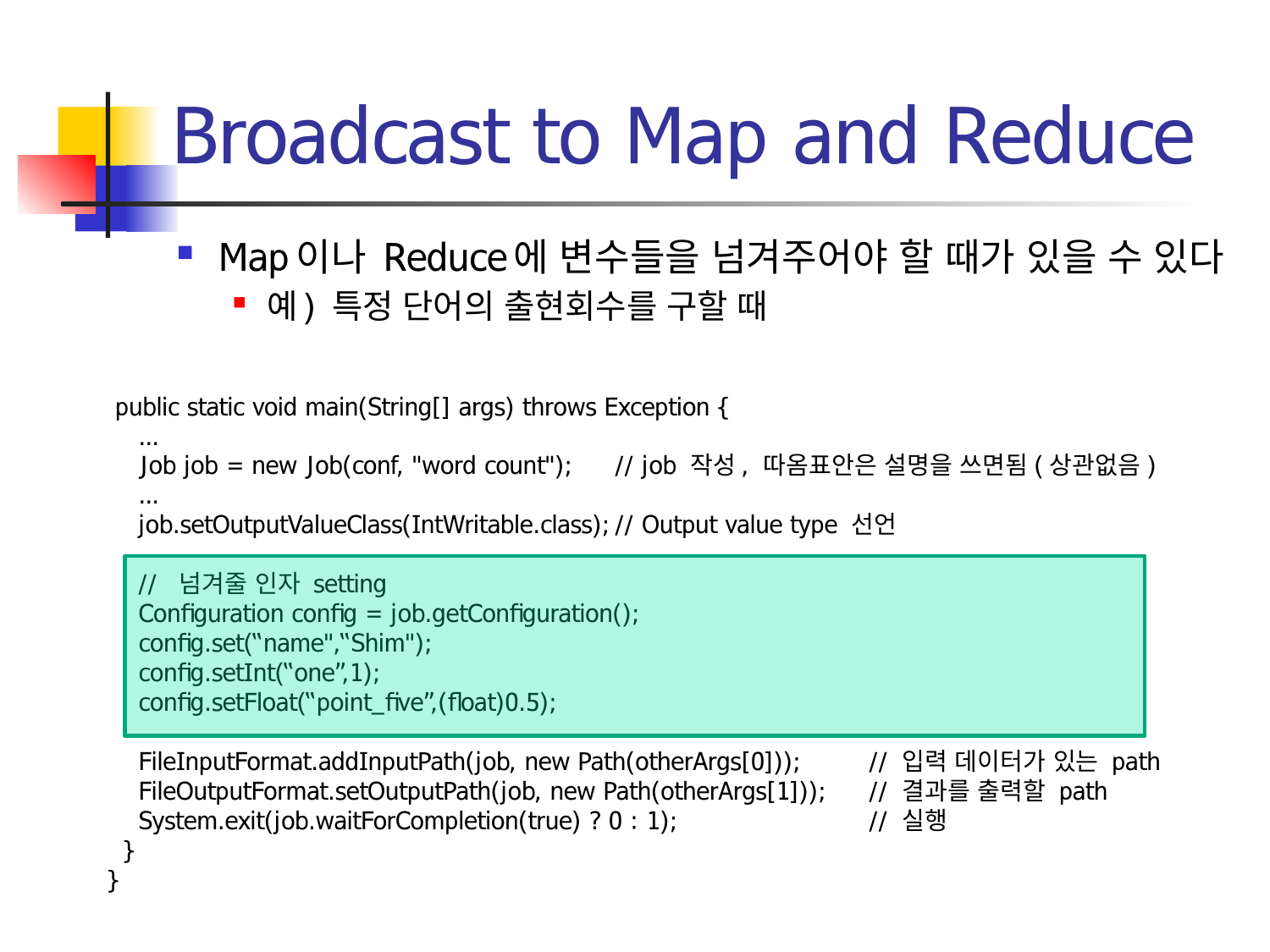

# Broadcast to Map and Reduce
Map이나 Reduce에 변수들을 넘겨주어야 할 때가 있을 수 있다
예) 특정 단어의 출현회수를 구할 때
 public static void main(String[] args) throws Exception {
    …
    Job job = new Job(conf, "word count");	// job 작성, 따옴표안은 설명을 쓰면됨(상관없음)
    …
    job.setOutputValueClass(IntWritable.class);	// Output value type 선언

    //  넘겨줄 인자 setting
    Configuration config = job.getConfiguration();
    config.set(“name",“Shim");
    config.setInt(“one”,1);
    config.setFloat(“point_five”,(float)0.5);

    FileInputFormat.addInputPath(job, new Path(otherArgs[0]));	// 입력 데이터가 있는 path
    FileOutputFormat.setOutputPath(job, new Path(otherArgs[1]));	// 결과를 출력할 path
    System.exit(job.waitForCompletion(true) ? 0 : 1);		// 실행
  }
}